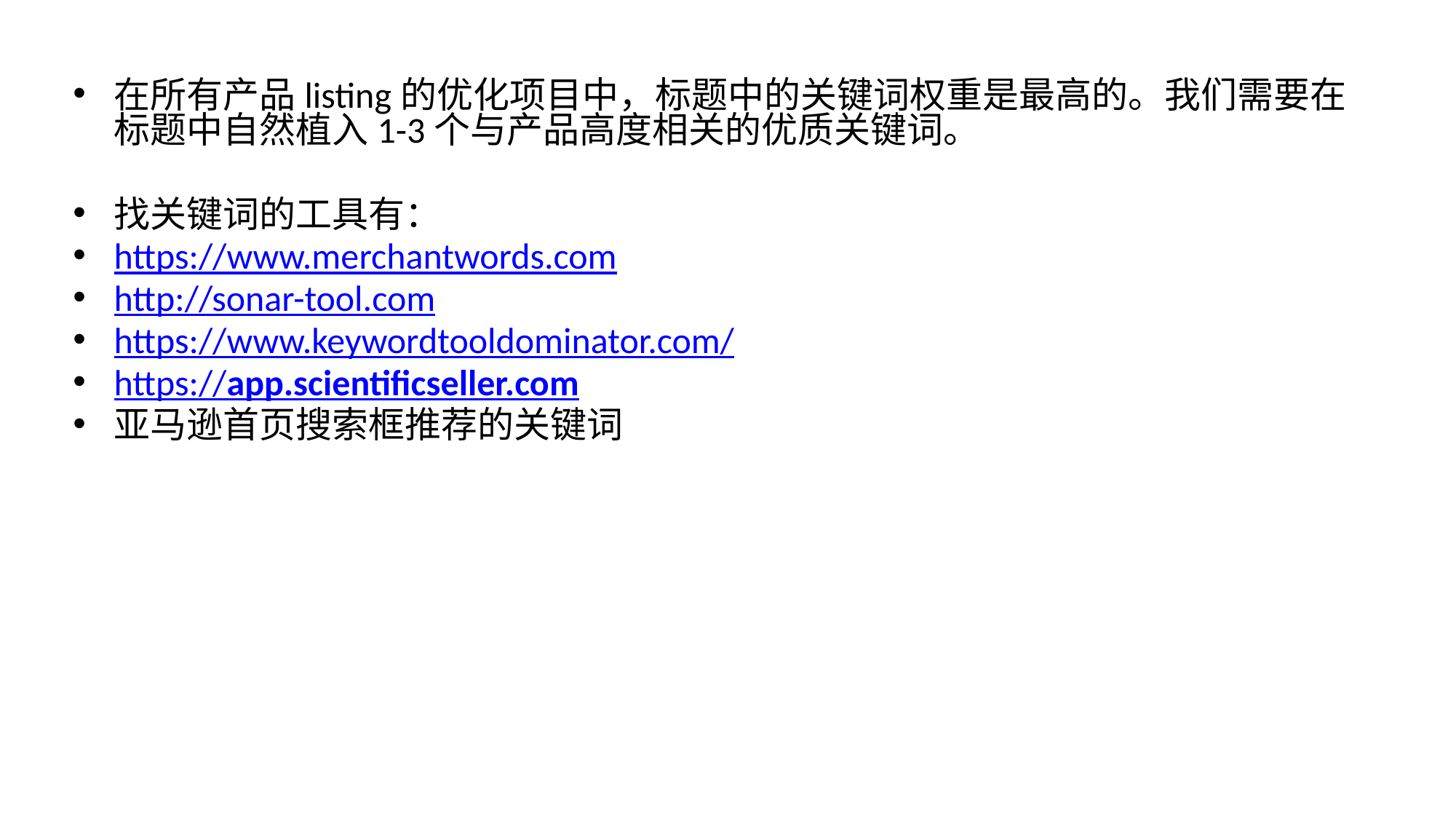

在所有产品listing的优化项目中，标题中的关键词权重是最高的。我们需要在标题中自然植入1-3个与产品高度相关的优质关键词。

找关键词的工具有：
https://www.merchantwords.com
http://sonar-tool.com
https://www.keywordtooldominator.com/
https://app.scientificseller.com
亚马逊首页搜索框推荐的关键词